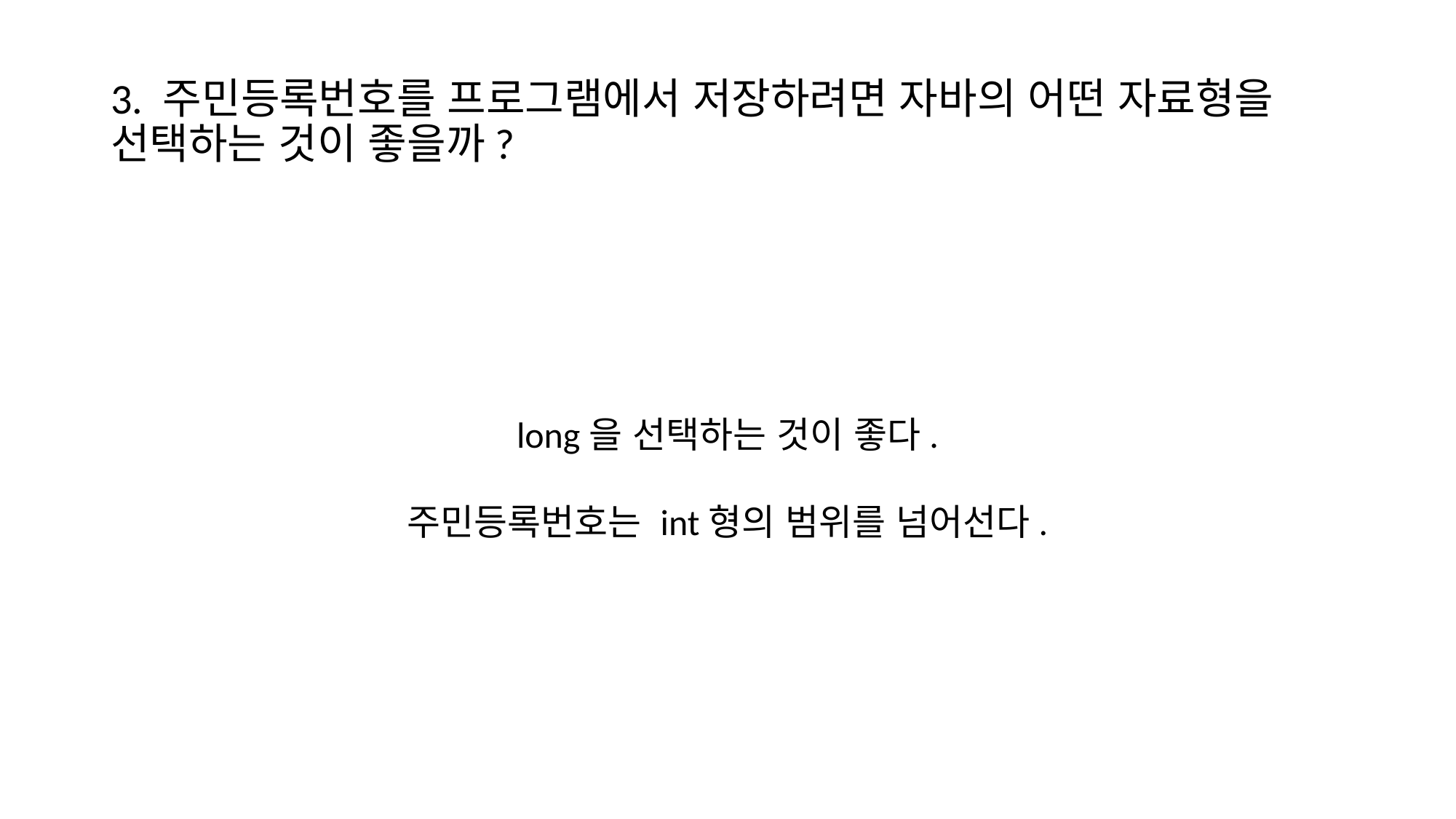

# 3. 주민등록번호를 프로그램에서 저장하려면 자바의 어떤 자료형을 선택하는 것이 좋을까?

long을 선택하는 것이 좋다.

주민등록번호는 int형의 범위를 넘어선다.